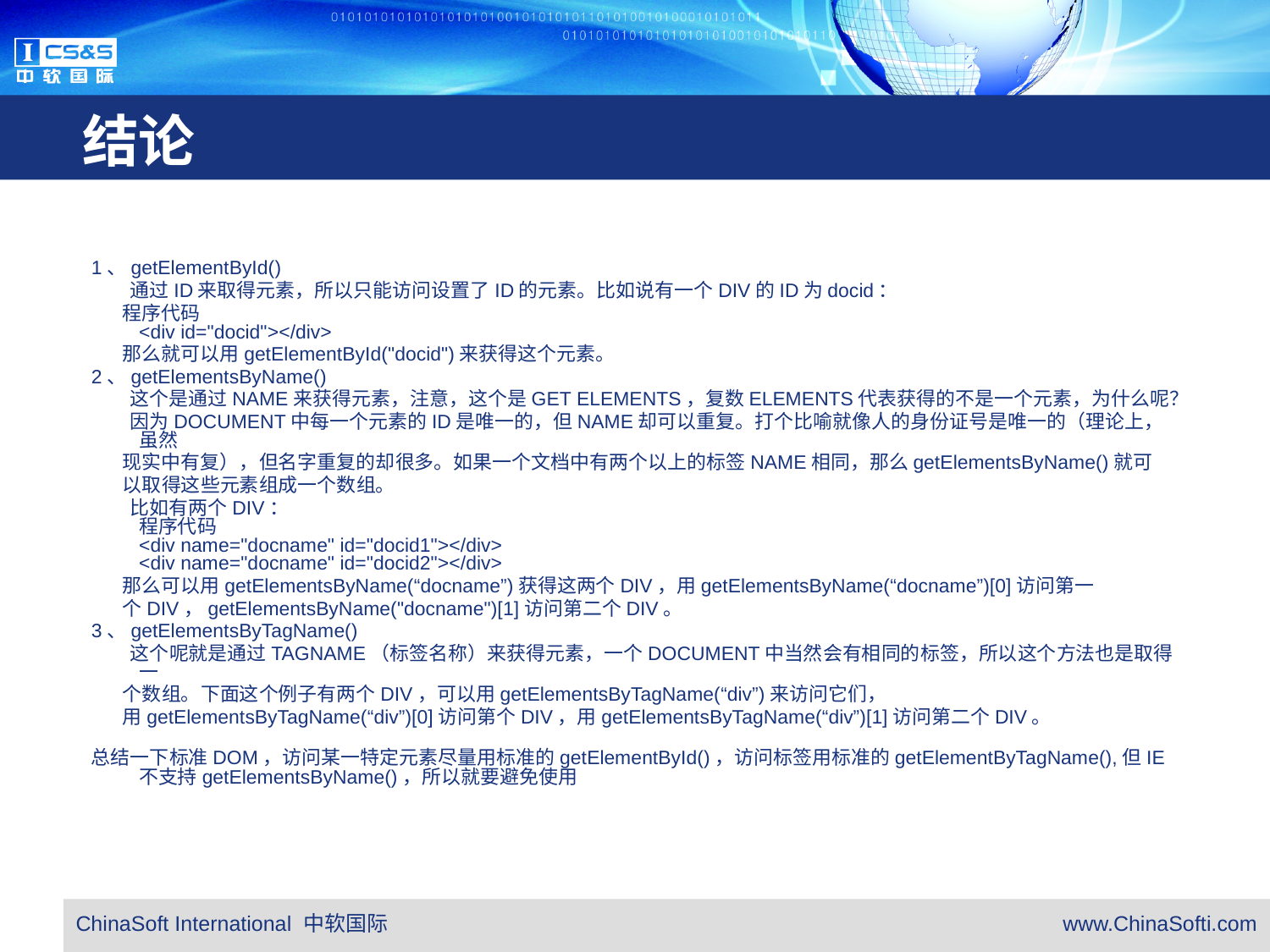

# 结论
1、getElementById()
　　通过ID来取得元素，所以只能访问设置了ID的元素。比如说有一个DIV的ID为docid：
      程序代码
<div id="docid"></div>
      那么就可以用getElementById("docid")来获得这个元素。
2、getElementsByName()
　　这个是通过NAME来获得元素，注意，这个是GET ELEMENTS，复数ELEMENTS代表获得的不是一个元素，为什么呢？
　　因为DOCUMENT中每一个元素的ID是唯一的，但NAME却可以重复。打个比喻就像人的身份证号是唯一的（理论上，虽然
      现实中有复），但名字重复的却很多。如果一个文档中有两个以上的标签NAME相同，那么getElementsByName()就可
      以取得这些元素组成一个数组。
　　比如有两个DIV：
程序代码
<div name="docname" id="docid1"></div>
<div name="docname" id="docid2"></div>
      那么可以用getElementsByName(“docname”)获得这两个DIV，用getElementsByName(“docname”)[0]访问第一
      个DIV，getElementsByName("docname")[1]访问第二个DIV。
3、getElementsByTagName()
　　这个呢就是通过TAGNAME（标签名称）来获得元素，一个DOCUMENT中当然会有相同的标签，所以这个方法也是取得一
      个数组。下面这个例子有两个DIV，可以用getElementsByTagName(“div”)来访问它们，
      用getElementsByTagName(“div”)[0]访问第个DIV，用getElementsByTagName(“div”)[1]访问第二个DIV。
总结一下标准DOM，访问某一特定元素尽量用标准的getElementById()，访问标签用标准的getElementByTagName(),但IE不支持getElementsByName()，所以就要避免使用